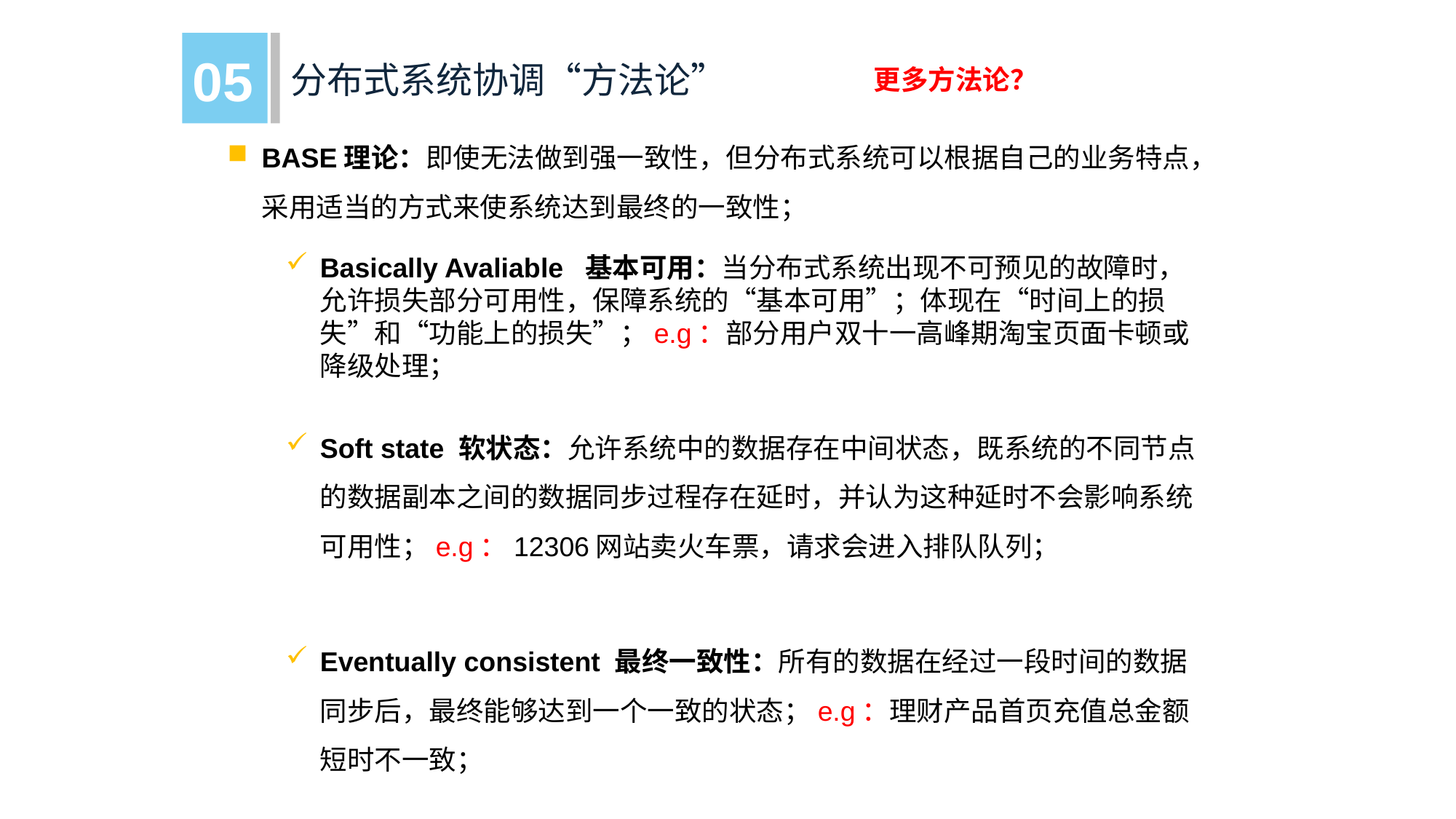

05
分布式系统协调“方法论”
更多方法论？
BASE理论：即使无法做到强一致性，但分布式系统可以根据自己的业务特点，采用适当的方式来使系统达到最终的一致性；
Basically Avaliable  基本可用：当分布式系统出现不可预见的故障时，允许损失部分可用性，保障系统的“基本可用”；体现在“时间上的损失”和“功能上的损失”；e.g：部分用户双十一高峰期淘宝页面卡顿或降级处理；
Soft state 软状态：允许系统中的数据存在中间状态，既系统的不同节点的数据副本之间的数据同步过程存在延时，并认为这种延时不会影响系统可用性；e.g：12306网站卖火车票，请求会进入排队队列；
Eventually consistent 最终一致性：所有的数据在经过一段时间的数据同步后，最终能够达到一个一致的状态；e.g：理财产品首页充值总金额短时不一致；